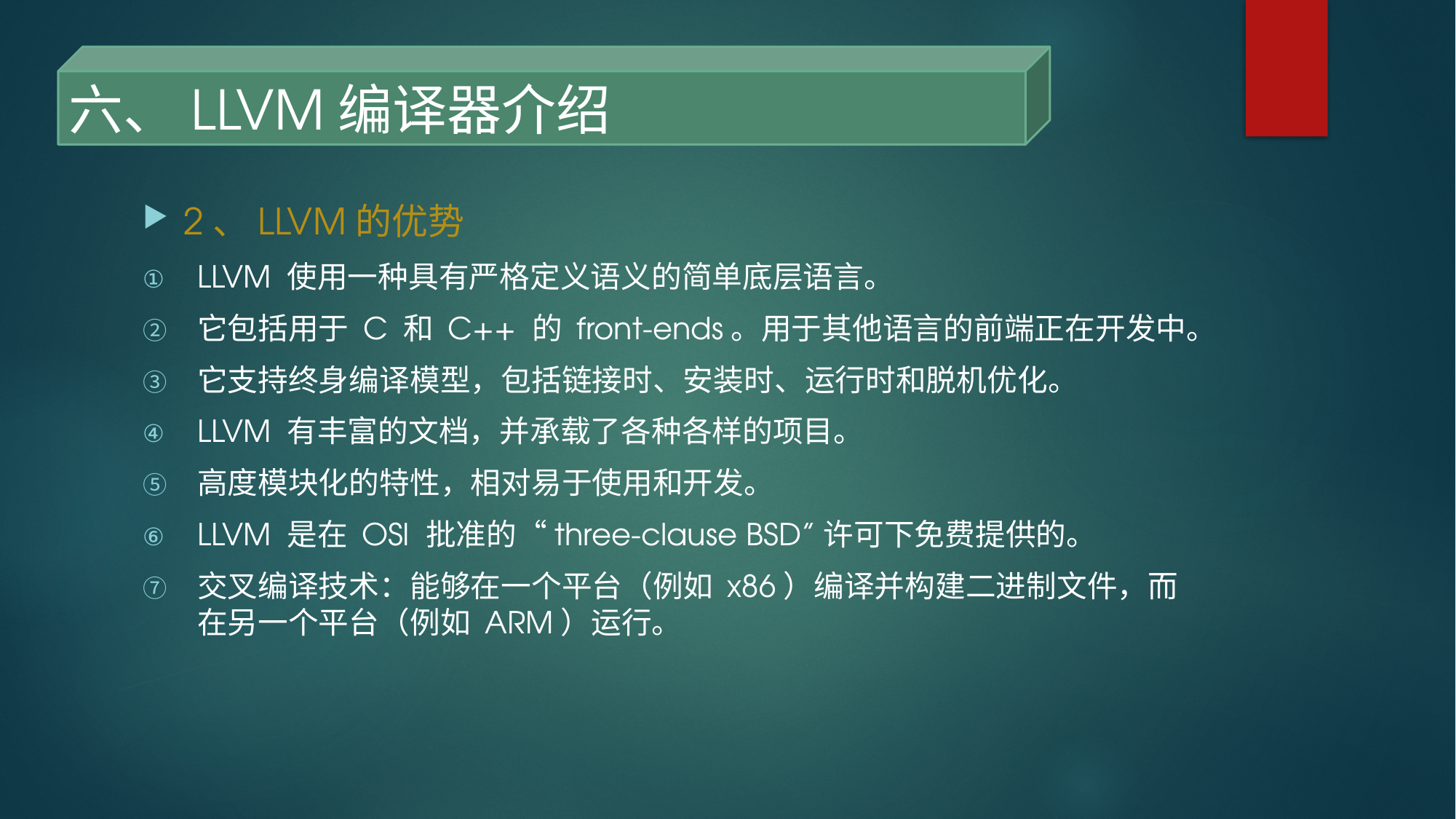

六、LLVM编译器介绍
2、LLVM的优势
LLVM 使用一种具有严格定义语义的简单底层语言。
它包括用于 C 和 C++ 的 front-ends。用于其他语言的前端正在开发中。
它支持终身编译模型，包括链接时、安装时、运行时和脱机优化。
LLVM 有丰富的文档，并承载了各种各样的项目。
高度模块化的特性，相对易于使用和开发。
LLVM 是在 OSI 批准的“three-clause BSD”许可下免费提供的。
交叉编译技术：能够在一个平台（例如 x86）编译并构建二进制文件，而在另一个平台（例如 ARM）运行。